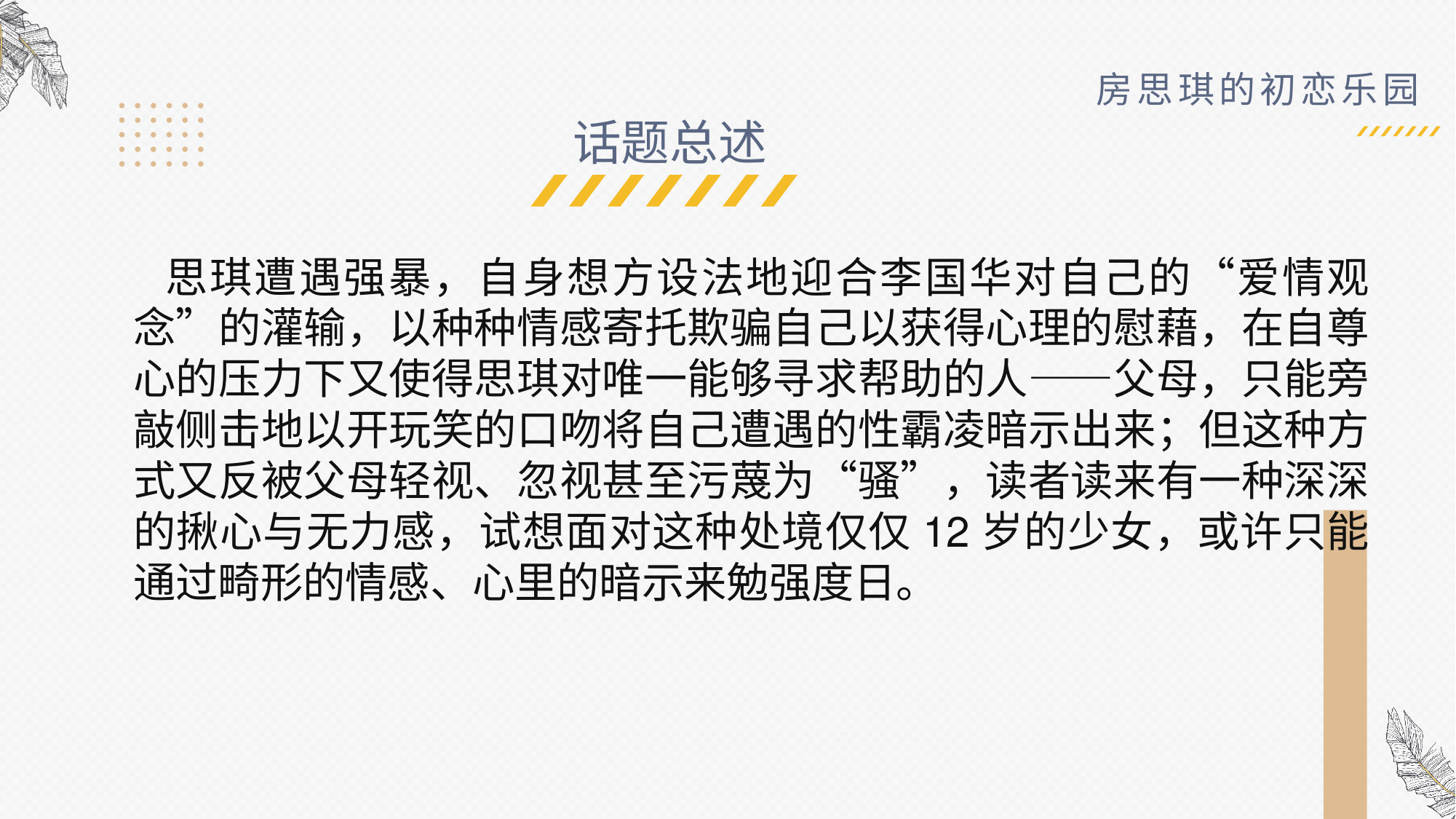

房思琪的初恋乐园

话题总述

思琪遭遇强暴，自身想方设法地迎合李国华对自己的“爱情观念”的灌输，以种种情感寄托欺骗自己以获得心理的慰藉，在自尊心的压力下又使得思琪对唯一能够寻求帮助的人——父母，只能旁敲侧击地以开玩笑的口吻将自己遭遇的性霸凌暗示出来；但这种方式又反被父母轻视、忽视甚至污蔑为“骚”，读者读来有一种深深的揪心与无力感，试想面对这种处境仅仅12岁的少女，或许只能通过畸形的情感、心里的暗示来勉强度日。